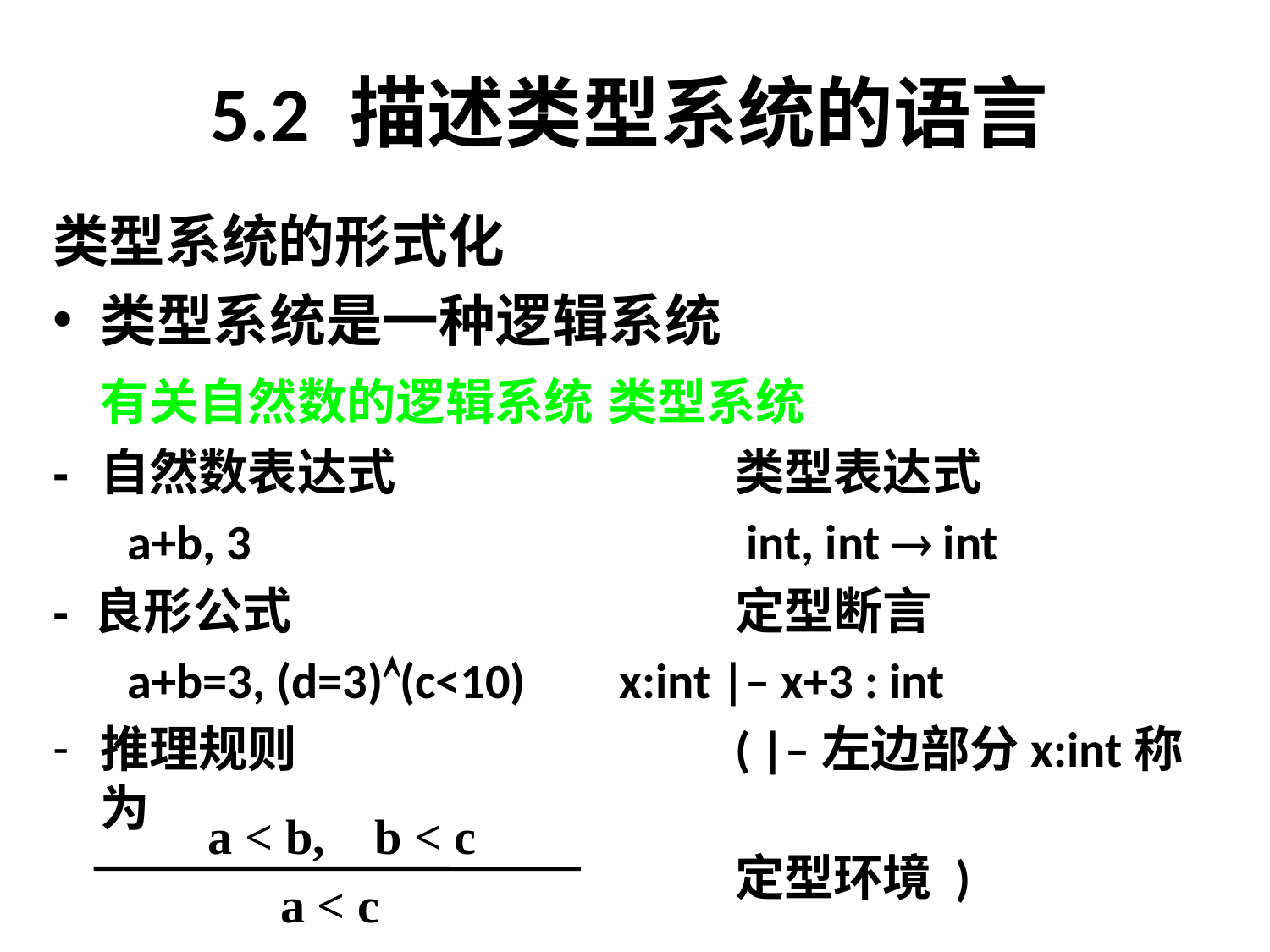

# 5.2 描述类型系统的语言
类型系统的形式化
类型系统是一种逻辑系统
	有关自然数的逻辑系统	类型系统
-	自然数表达式			类型表达式
	  a+b, 3				 int, int → int
- 良形公式				定型断言
	  a+b=3, (d=3)∧(c<10)	 x:int |– x+3 : int
推理规则				( |–左边部分x:int称为
						定型环境 )
  a < b,    b < c
a < c